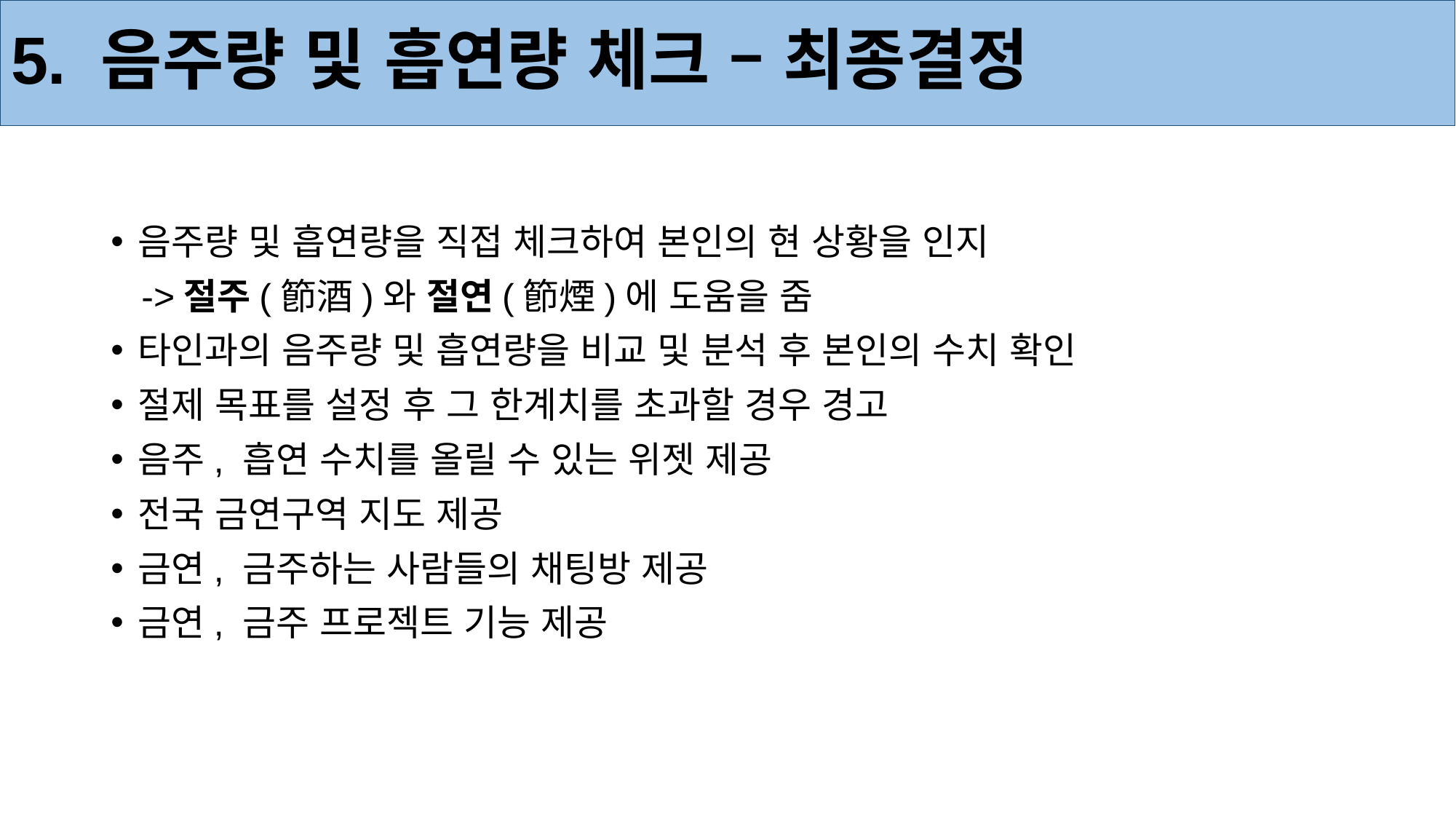

5. 음주량 및 흡연량 체크 – 최종결정
음주량 및 흡연량을 직접 체크하여 본인의 현 상황을 인지
   ->절주(節酒)와 절연(節煙)에 도움을 줌
타인과의 음주량 및 흡연량을 비교 및 분석 후 본인의 수치 확인
절제 목표를 설정 후 그 한계치를 초과할 경우 경고
음주, 흡연 수치를 올릴 수 있는 위젯 제공
전국 금연구역 지도 제공
금연, 금주하는 사람들의 채팅방 제공
금연, 금주 프로젝트 기능 제공